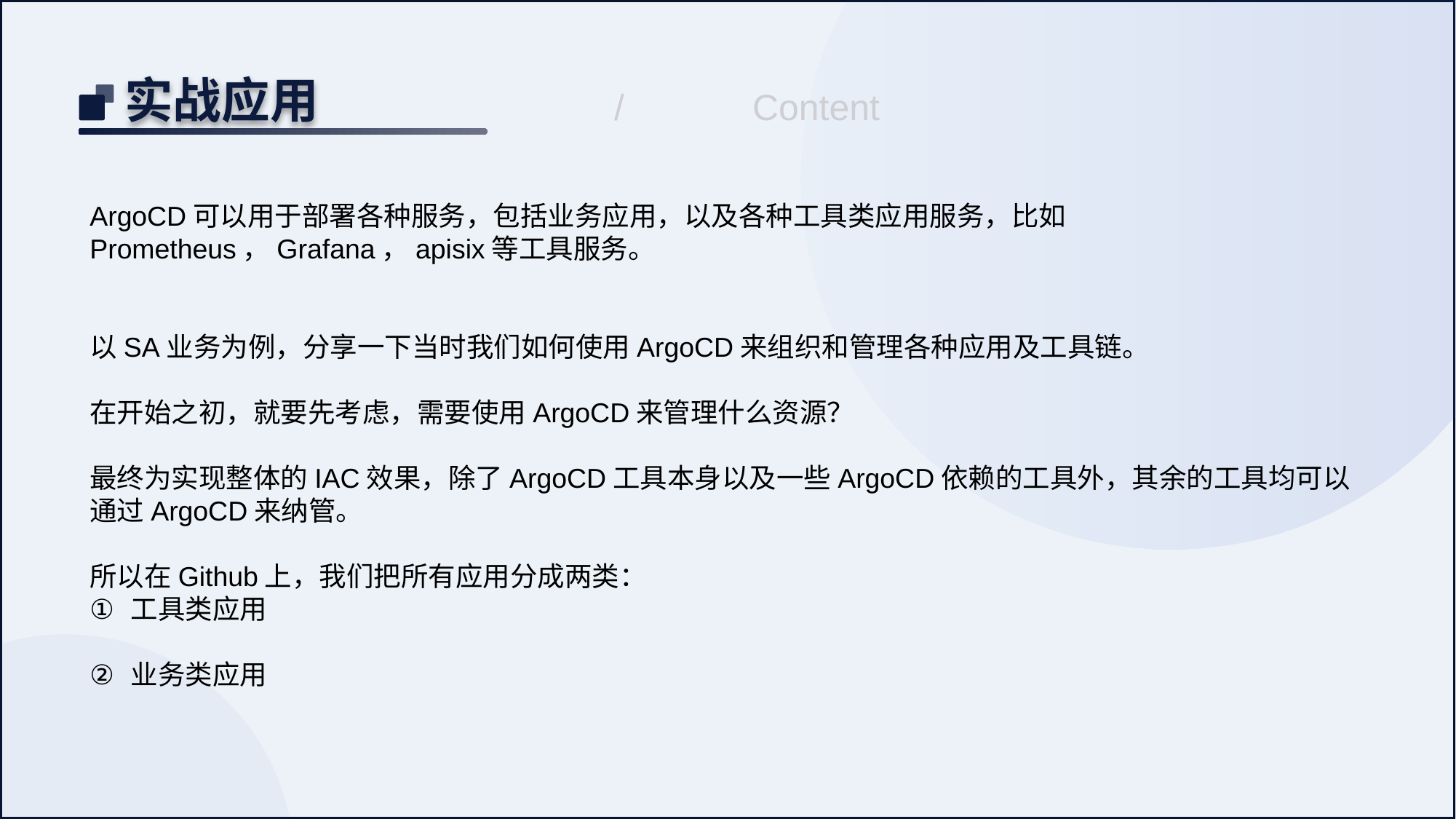

实战应用
/
Content

ArgoCD可以用于部署各种服务，包括业务应用，以及各种工具类应用服务，比如Prometheus，Grafana，apisix等工具服务。

以SA业务为例，分享一下当时我们如何使用ArgoCD来组织和管理各种应用及工具链。

在开始之初，就要先考虑，需要使用ArgoCD来管理什么资源？

最终为实现整体的IAC效果，除了ArgoCD工具本身以及一些ArgoCD依赖的工具外，其余的工具均可以通过ArgoCD来纳管。

所以在Github上，我们把所有应用分成两类：
工具类应用

业务类应用